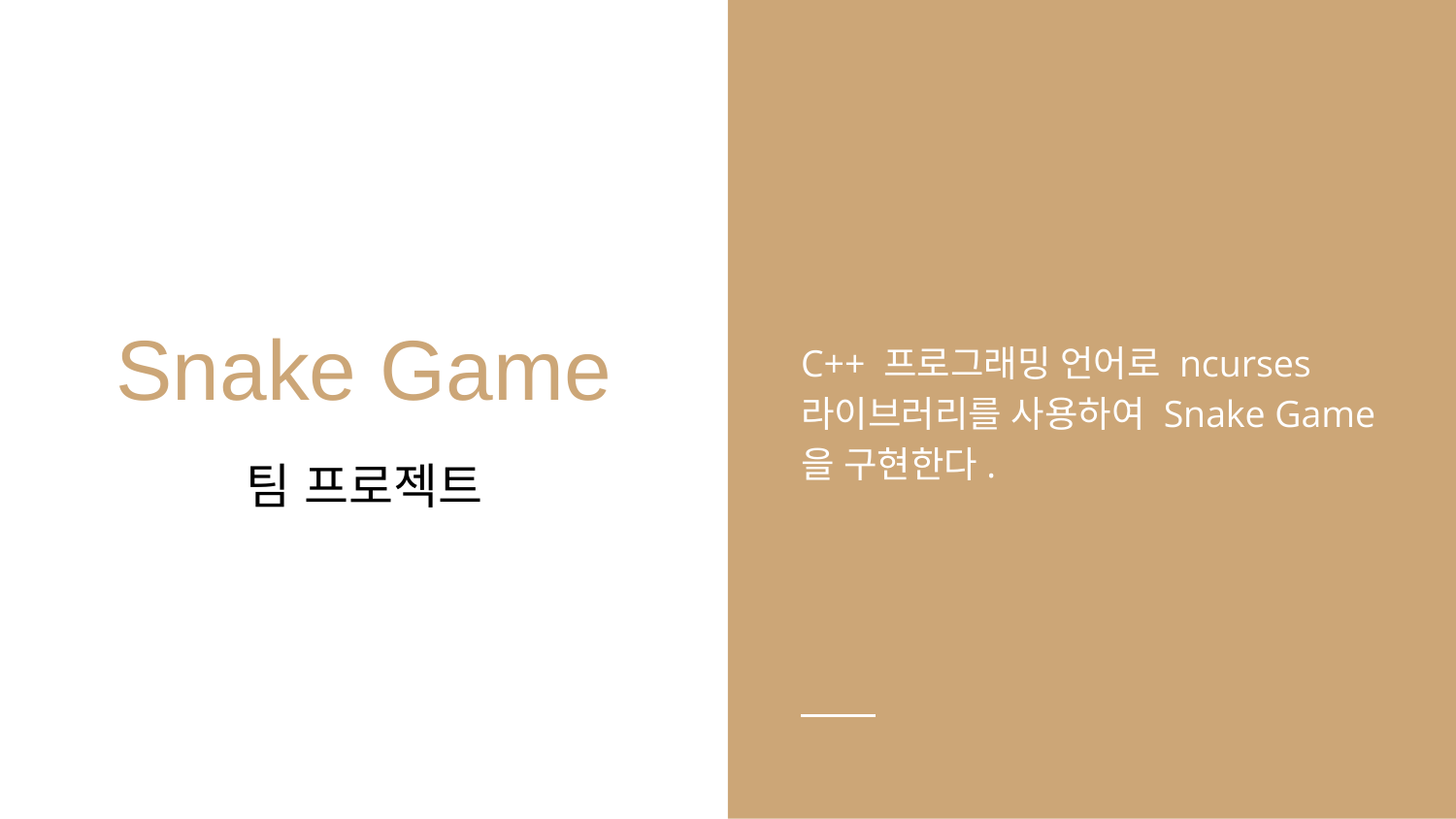

C++ 프로그래밍 언어로 ncurses 라이브러리를 사용하여 Snake Game을 구현한다.
# Snake Game
팀 프로젝트